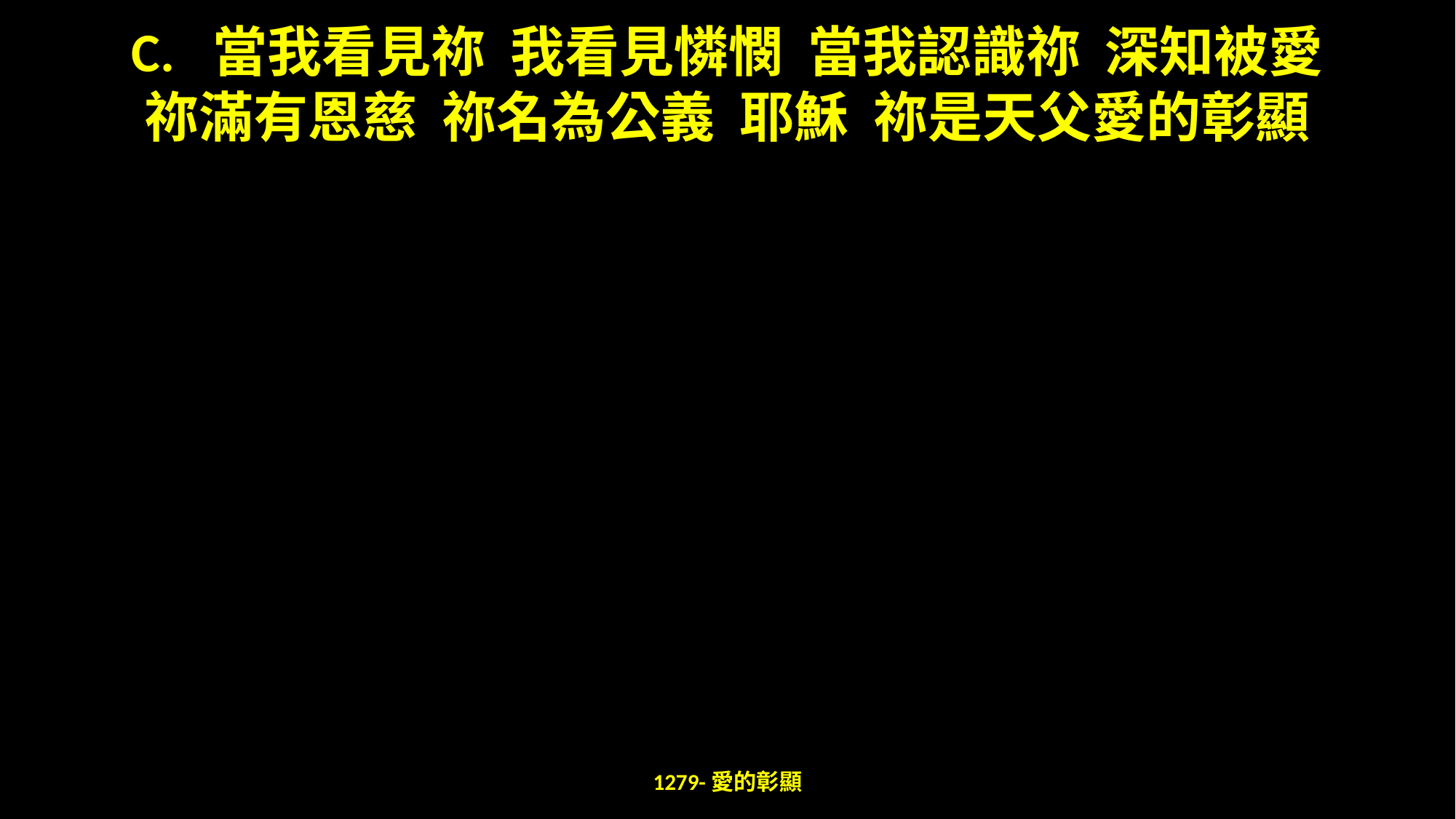

C.  當我看見祢  我看見憐憫  當我認識祢  深知被愛
祢滿有恩慈  祢名為公義  耶穌  祢是天父愛的彰顯
1279-愛的彰顯